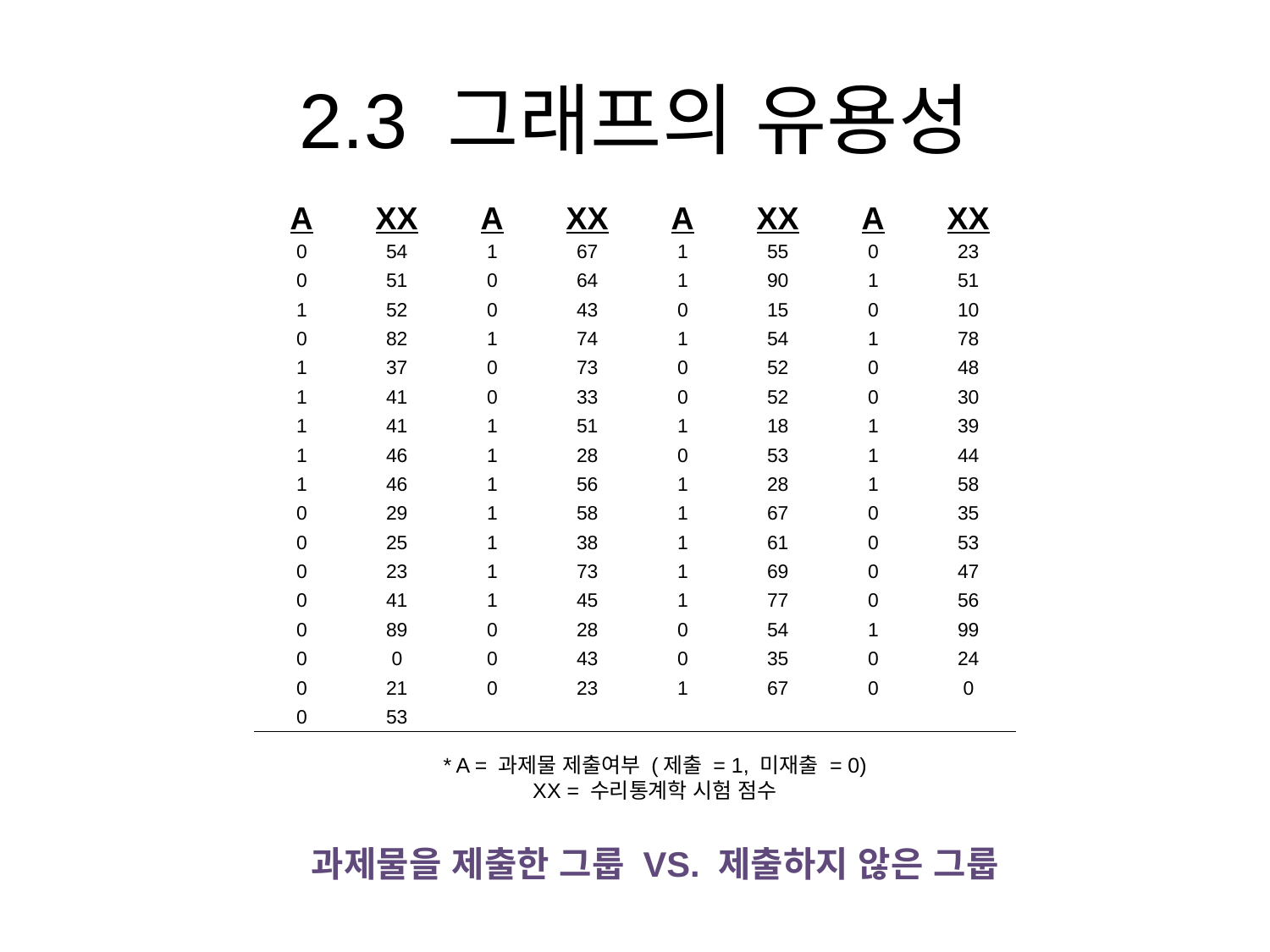

# 2.3 그래프의 유용성
| A | XX | A | XX | A | XX | A | XX |
| --- | --- | --- | --- | --- | --- | --- | --- |
| 0 | 54 | 1 | 67 | 1 | 55 | 0 | 23 |
| 0 | 51 | 0 | 64 | 1 | 90 | 1 | 51 |
| 1 | 52 | 0 | 43 | 0 | 15 | 0 | 10 |
| 0 | 82 | 1 | 74 | 1 | 54 | 1 | 78 |
| 1 | 37 | 0 | 73 | 0 | 52 | 0 | 48 |
| 1 | 41 | 0 | 33 | 0 | 52 | 0 | 30 |
| 1 | 41 | 1 | 51 | 1 | 18 | 1 | 39 |
| 1 | 46 | 1 | 28 | 0 | 53 | 1 | 44 |
| 1 | 46 | 1 | 56 | 1 | 28 | 1 | 58 |
| 0 | 29 | 1 | 58 | 1 | 67 | 0 | 35 |
| 0 | 25 | 1 | 38 | 1 | 61 | 0 | 53 |
| 0 | 23 | 1 | 73 | 1 | 69 | 0 | 47 |
| 0 | 41 | 1 | 45 | 1 | 77 | 0 | 56 |
| 0 | 89 | 0 | 28 | 0 | 54 | 1 | 99 |
| 0 | 0 | 0 | 43 | 0 | 35 | 0 | 24 |
| 0 | 21 | 0 | 23 | 1 | 67 | 0 | 0 |
| 0 | 53 |  |  |  |  |  |  |
|  |  |  |  |  |  |  |  |
* A = 과제물 제출여부 (제출 = 1, 미재출 = 0)
XX = 수리통계학 시험 점수
과제물을 제출한 그룹 VS. 제출하지 않은 그룹